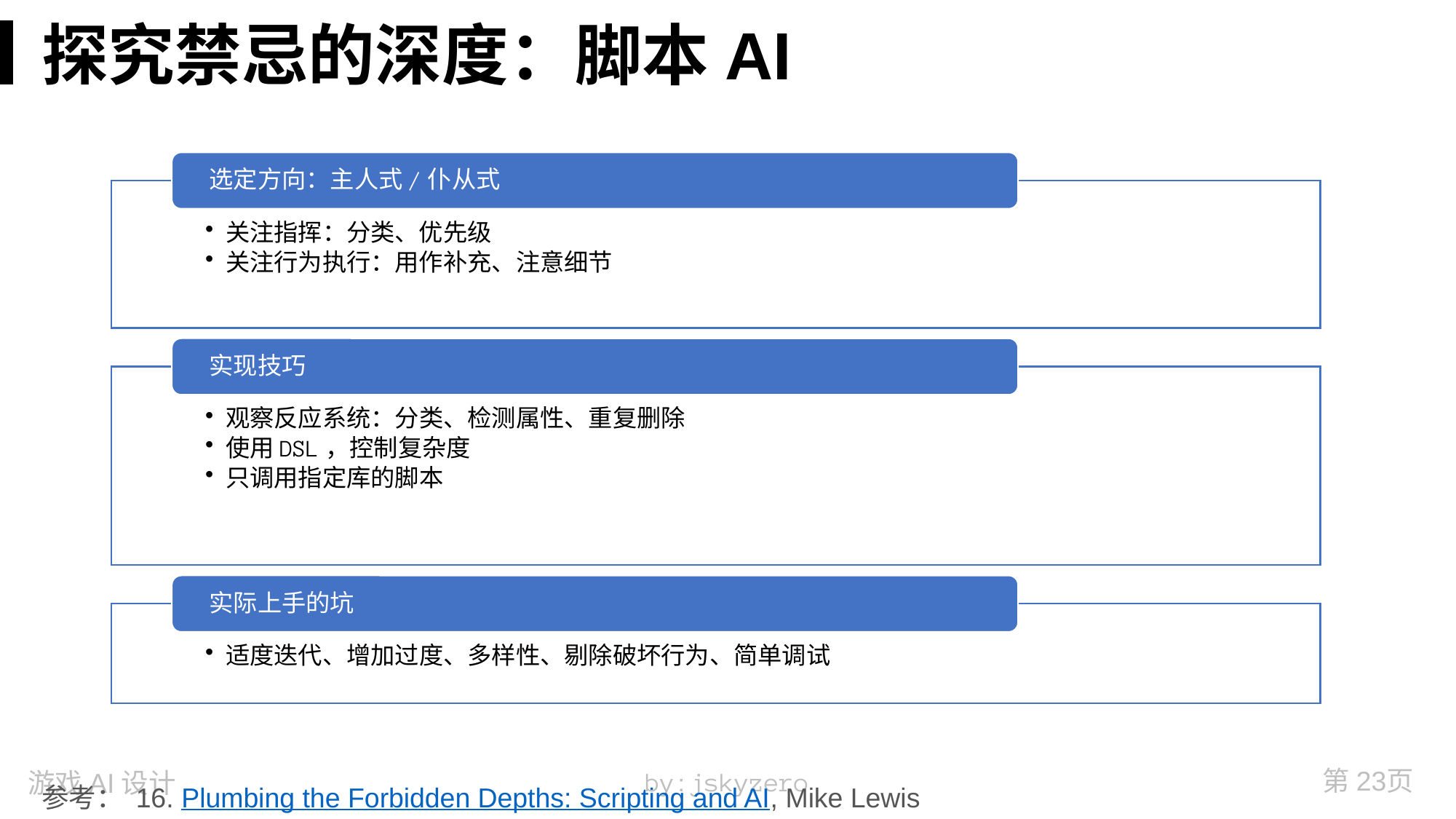

# 探究禁忌的深度：脚本AI
关注指挥：分类、优先级
关注行为执行：用作补充、注意细节
选定方向：主人式/仆从式
观察反应系统：分类、检测属性、重复删除
使用DSL，控制复杂度
只调用指定库的脚本
实现技巧
适度迭代、增加过度、多样性、剔除破坏行为、简单调试
实际上手的坑
参考： 16. Plumbing the Forbidden Depths: Scripting and AI, Mike Lewis